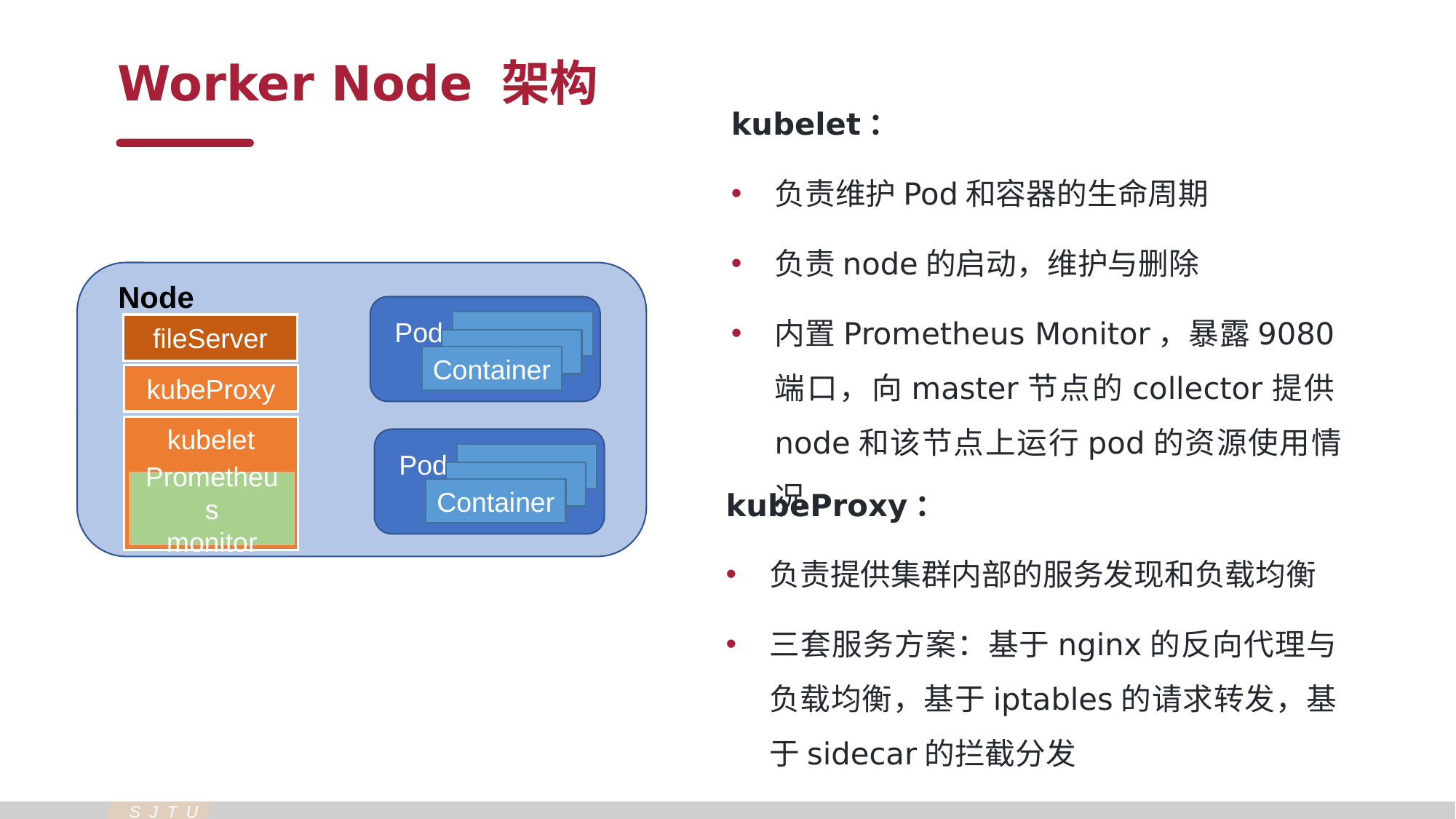

Worker Node 架构
kubelet：
负责维护Pod和容器的生命周期
负责node的启动，维护与删除
内置Prometheus Monitor，暴露9080端口，向master节点的collector提供node和该节点上运行pod的资源使用情况

Node

Pod

fileServer

Container
kubeProxy

kubelet

Pod

kubeProxy：
负责提供集群内部的服务发现和负载均衡
三套服务方案：基于nginx的反向代理与负载均衡，基于iptables的请求转发，基于sidecar的拦截分发
Prometheus
monitor
Container